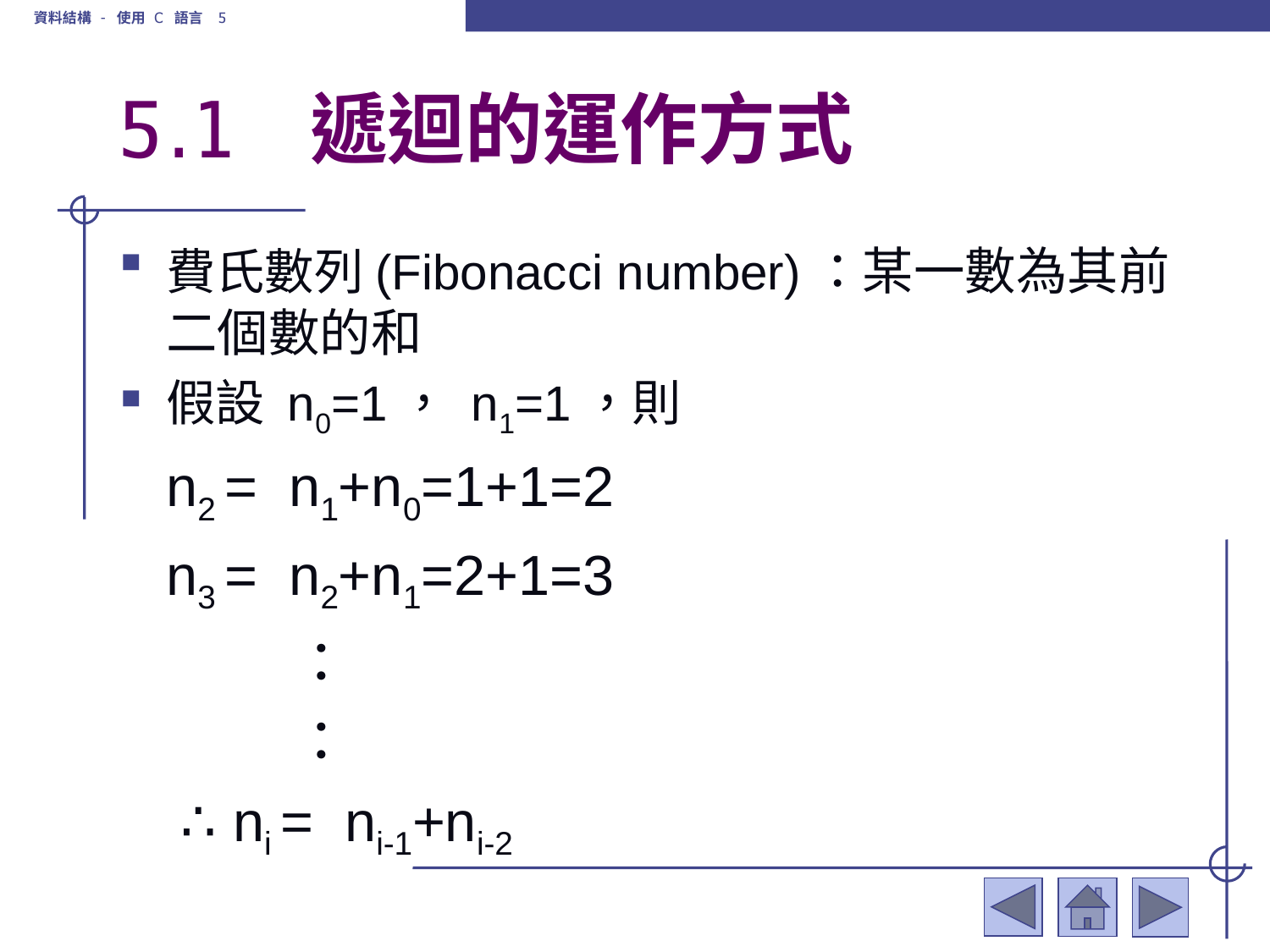

資料結構 - 使用 C 語言   5
# 5.1	  遞迴的運作方式
費氏數列(Fibonacci number)：某一數為其前二個數的和
假設 n0=1， n1=1，則
	n2 =  n1+n0=1+1=2
	n3 =  n2+n1=2+1=3
		：
		：
    ∴ ni =  ni-1+ni-2